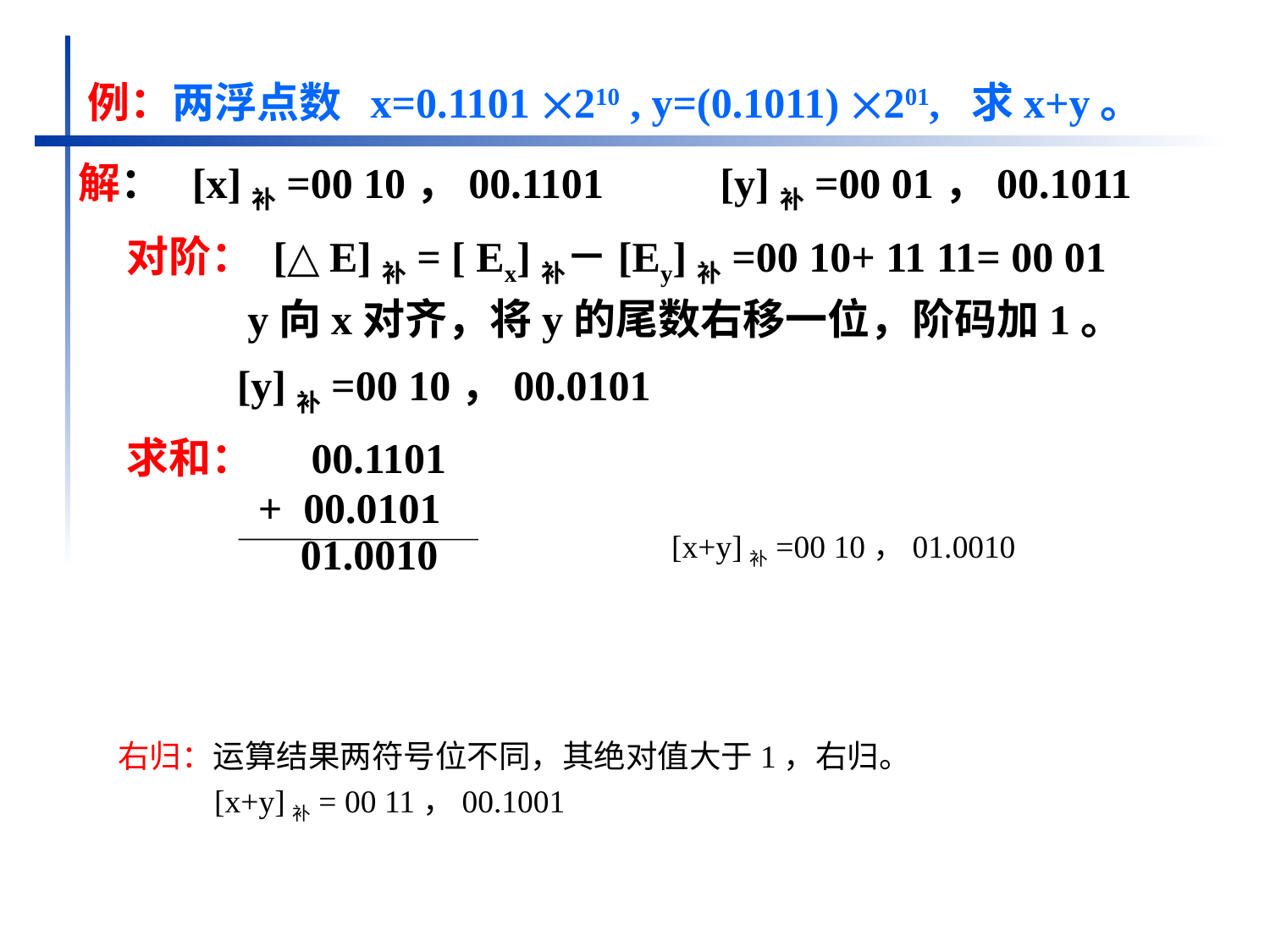

例：两浮点数  x=0.1101 ×210 , y=(0.1011) ×201,  求x+y。
解：  [x]补=00 10，00.1101           [y]补=00 01，00.1011
    对阶： [△E]补= [ Ex]补－[Ey]补=00 10+ 11 11= 00 01
                y向x对齐，将y的尾数右移一位，阶码加1。
               [y]补=00 10，00.0101
    求和：     00.1101
                 +  00.0101
                     01.0010
[x+y]补=00 10，01.0010

右归：运算结果两符号位不同，其绝对值大于1，右归。
            [x+y]补= 00 11，00.1001